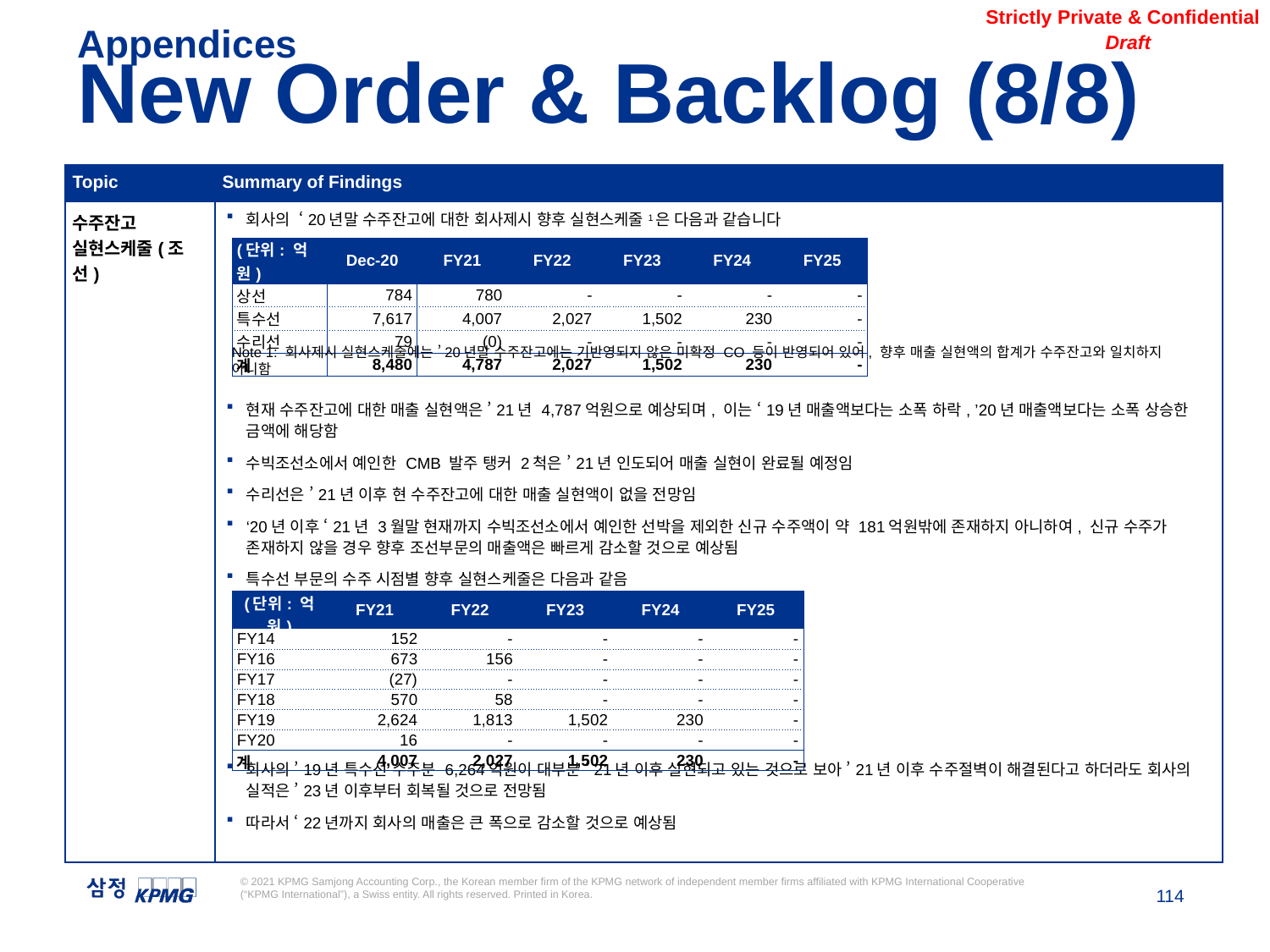

Appendices
New Order & Backlog (8/8)
| Topic | Summary of Findings |
| --- | --- |
| 수주잔고 실현스케줄(조선) | 회사의 ‘20년말 수주잔고에 대한 회사제시 향후 실현스케줄1은 다음과 같습니다 현재 수주잔고에 대한 매출 실현액은 ’21년 4,787억원으로 예상되며, 이는 ‘19년 매출액보다는 소폭 하락, ’20년 매출액보다는 소폭 상승한 금액에 해당함 수빅조선소에서 예인한 CMB 발주 탱커 2척은 ’21년 인도되어 매출 실현이 완료될 예정임 수리선은 ’21년 이후 현 수주잔고에 대한 매출 실현액이 없을 전망임 ‘20년 이후 ‘21년 3월말 현재까지 수빅조선소에서 예인한 선박을 제외한 신규 수주액이 약 181억원밖에 존재하지 아니하여, 신규 수주가 존재하지 않을 경우 향후 조선부문의 매출액은 빠르게 감소할 것으로 예상됨 특수선 부문의 수주 시점별 향후 실현스케줄은 다음과 같음 회사의 ’19년 특수선 수주분 6,264억원이 대부분 ‘21년 이후 실현되고 있는 것으로 보아 ’21년 이후 수주절벽이 해결된다고 하더라도 회사의 실적은 ’23년 이후부터 회복될 것으로 전망됨 따라서 ‘22년까지 회사의 매출은 큰 폭으로 감소할 것으로 예상됨 |
| (단위: 억원) | Dec-20 | FY21 | FY22 | FY23 | FY24 | FY25 |
| --- | --- | --- | --- | --- | --- | --- |
| 상선 | 784 | 780 | - | - | - | - |
| 특수선 | 7,617 | 4,007 | 2,027 | 1,502 | 230 | - |
| 수리선 | 79 | (0) | - | - | - | - |
| 계 | 8,480 | 4,787 | 2,027 | 1,502 | 230 | - |
Note 1: 회사제시 실현스케줄에는 ’20년말 수주잔고에는 기반영되지 않은 미확정 CO 등이 반영되어 있어, 향후 매출 실현액의 합계가 수주잔고와 일치하지 아니함
| (단위: 억원) | FY21 | FY22 | FY23 | FY24 | FY25 |
| --- | --- | --- | --- | --- | --- |
| FY14 | 152 | - | - | - | - |
| FY16 | 673 | 156 | - | - | - |
| FY17 | (27) | - | - | - | - |
| FY18 | 570 | 58 | - | - | - |
| FY19 | 2,624 | 1,813 | 1,502 | 230 | - |
| FY20 | 16 | - | - | - | - |
| 계 | 4,007 | 2,027 | 1,502 | 230 | - |